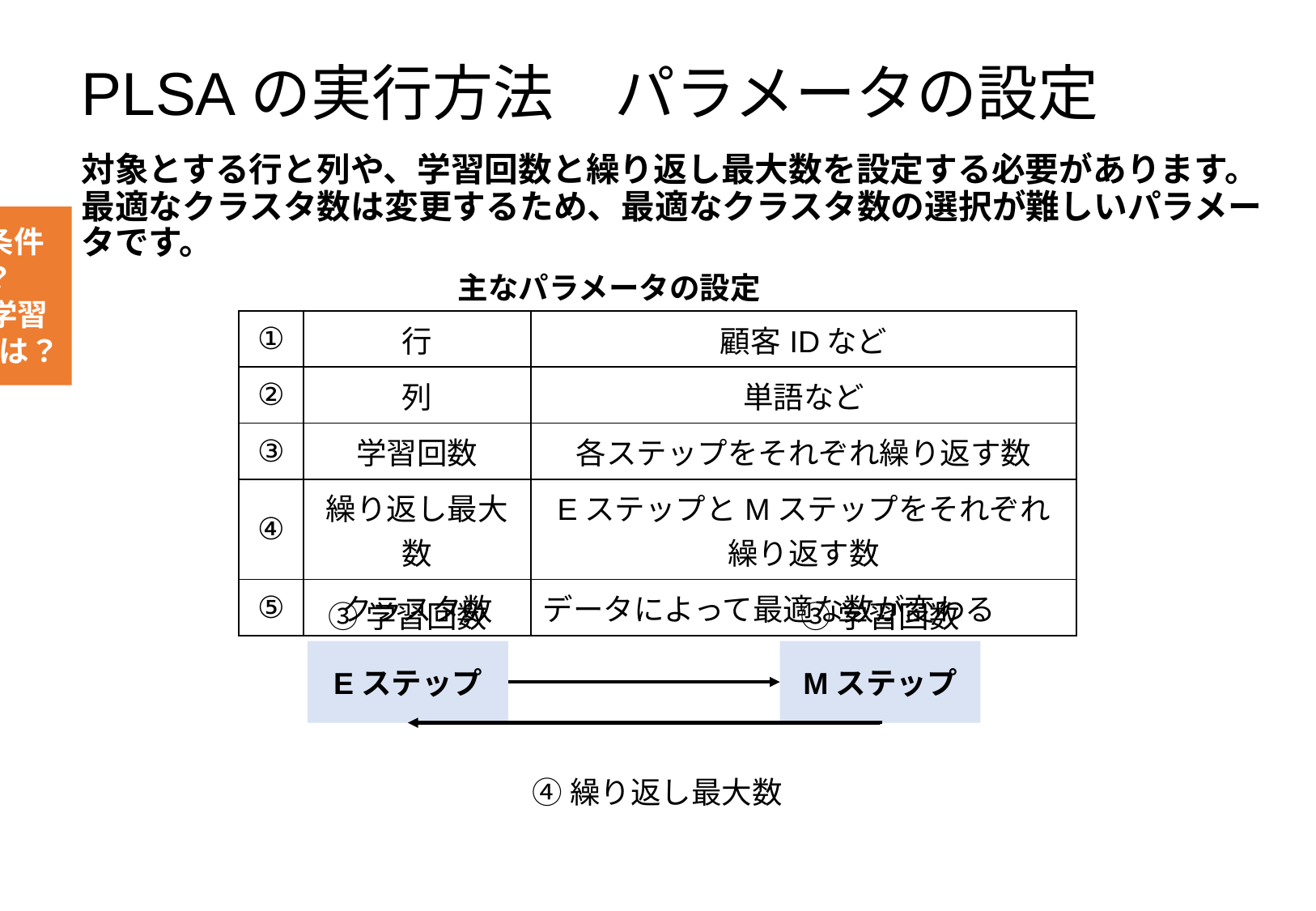

# PLSAの実行方法　パラメータの設定
対象とする行と列や、学習回数と繰り返し最大数を設定する必要があります。
最適なクラスタ数は変更するため、最適なクラスタ数の選択が難しいパラメータです。
収束条件は？
③の学習回数とは？
主なパラメータの設定
| ① | 行 | 顧客IDなど |
| --- | --- | --- |
| ② | 列 | 単語など |
| ③ | 学習回数 | 各ステップをそれぞれ繰り返す数 |
| ④ | 繰り返し最大数 | EステップとMステップをそれぞれ繰り返す数 |
| ⑤ | クラスタ数 | データによって最適な数が変わる |
③学習回数
③学習回数
Eステップ
Mステップ
④繰り返し最大数